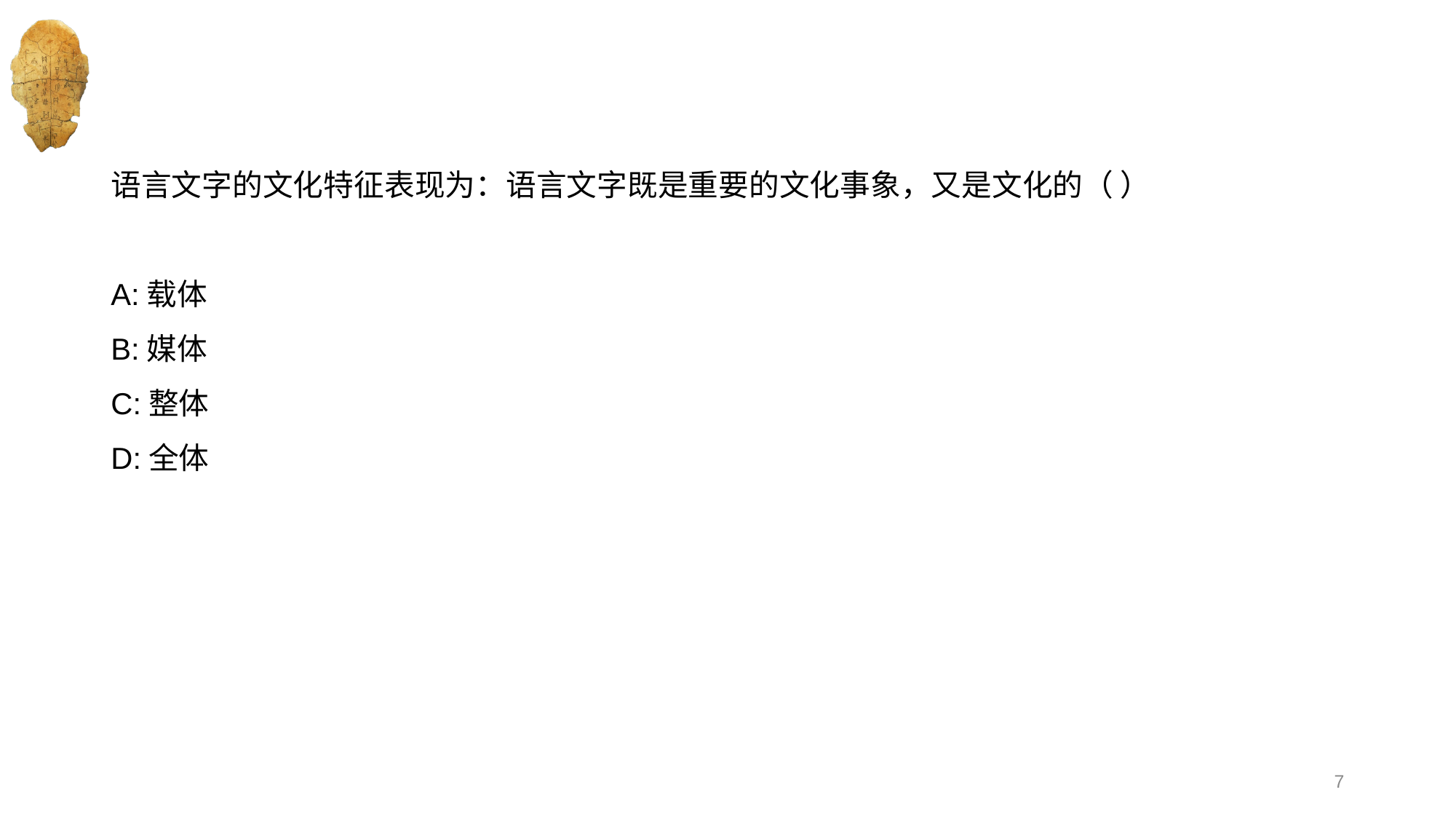

#
语言文字的文化特征表现为：语言文字既是重要的文化事象，又是文化的（ ）

A:载体
B:媒体
C:整体
D:全体

7